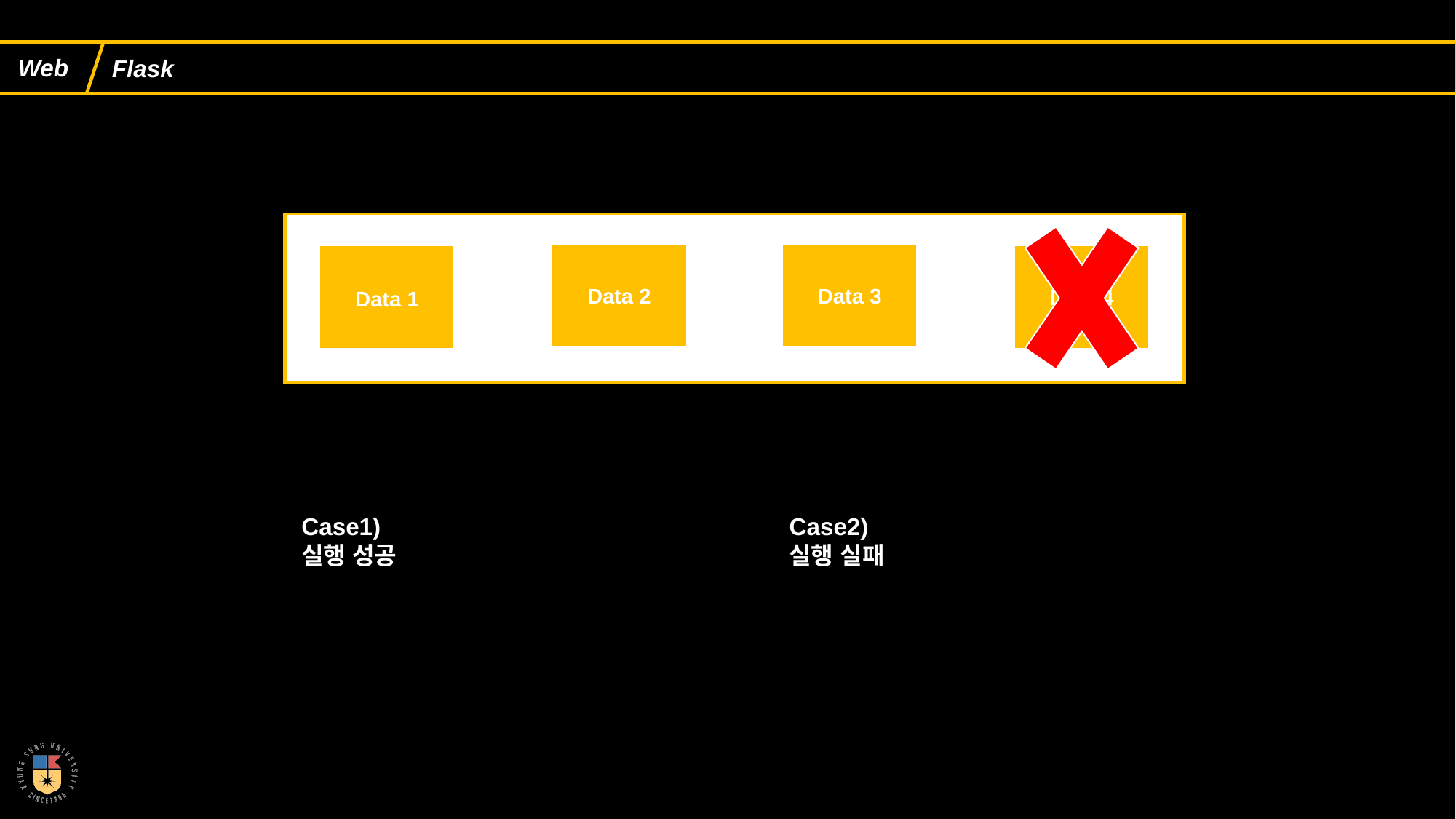

Flask

Data 2
Data 3
Data 4
Data 1
Data 4
Case2)
실행 실패
Case1)
실행 성공